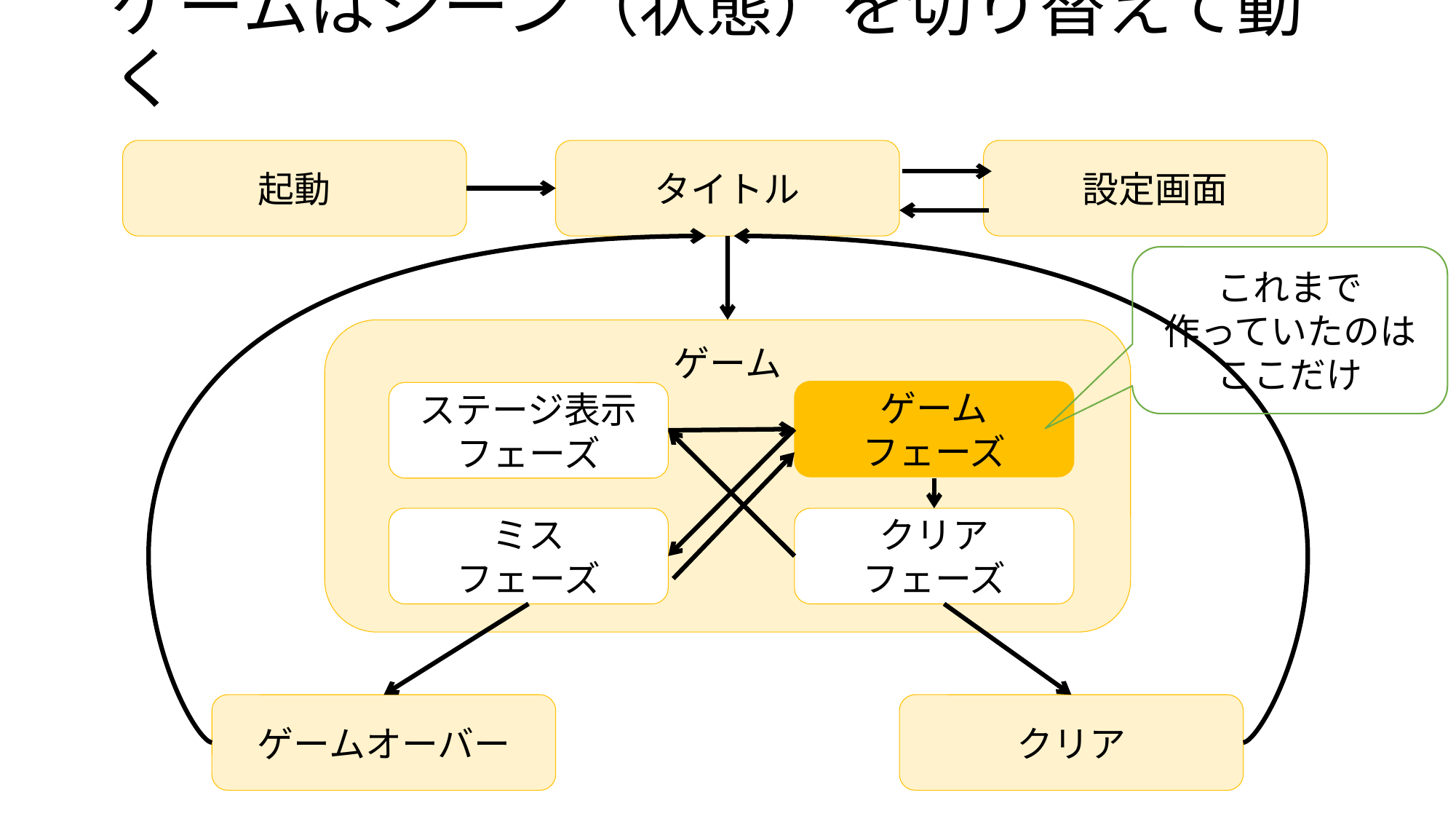

# ゲームはシーン（状態）を切り替えて動く
起動
タイトル
設定画面
これまで
作っていたのは
ここだけ
ゲーム
ゲーム
フェーズ
ステージ表示フェーズ
ミス
フェーズ
クリア
フェーズ
ゲームオーバー
クリア